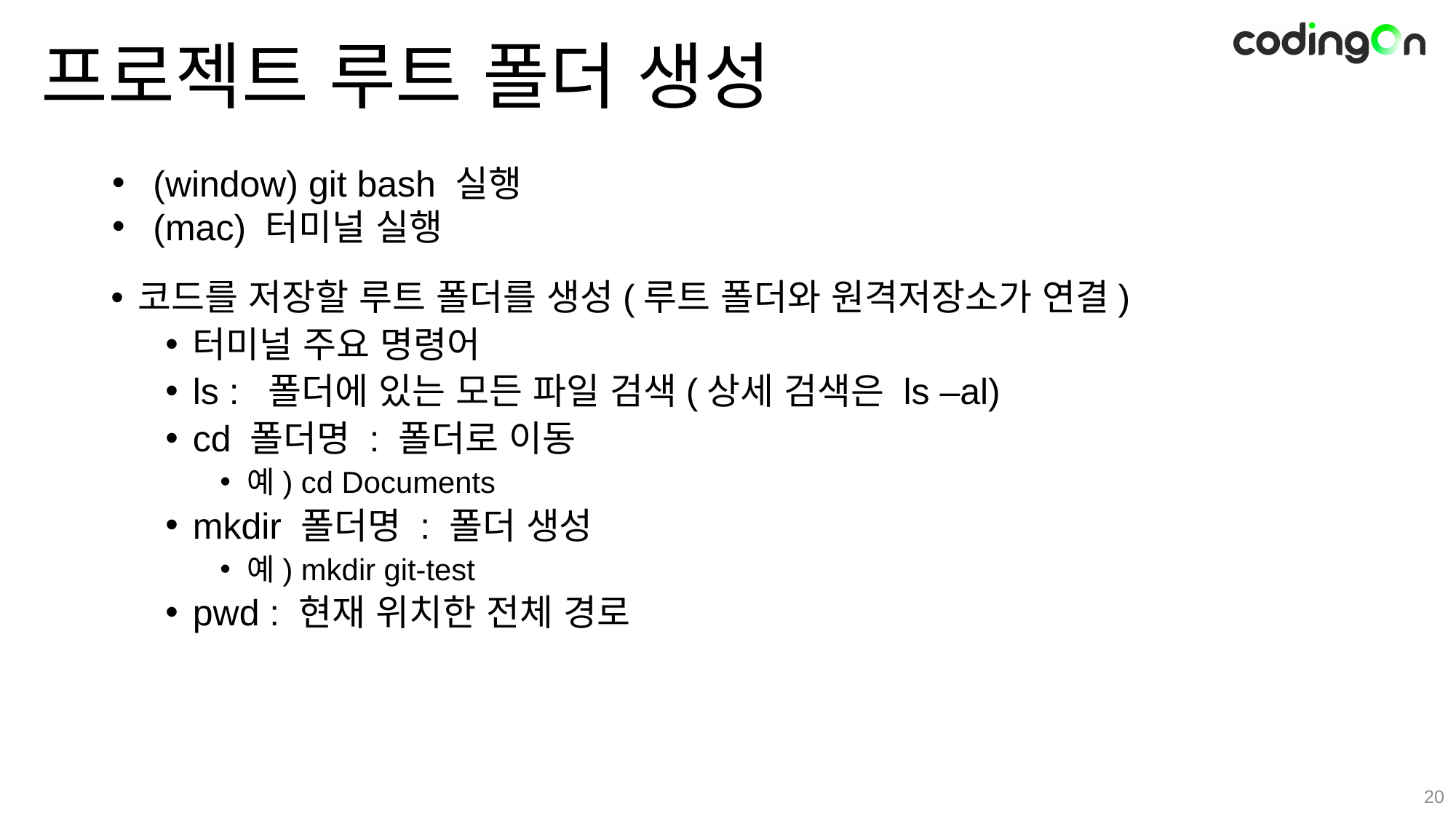

# 프로젝트 루트 폴더 생성
(window) git bash 실행
(mac) 터미널 실행
코드를 저장할 루트 폴더를 생성(루트 폴더와 원격저장소가 연결)
터미널 주요 명령어
ls :  폴더에 있는 모든 파일 검색(상세 검색은 ls –al)
cd 폴더명 : 폴더로 이동
예) cd Documents
mkdir 폴더명 : 폴더 생성
예) mkdir git-test
pwd : 현재 위치한 전체 경로

20